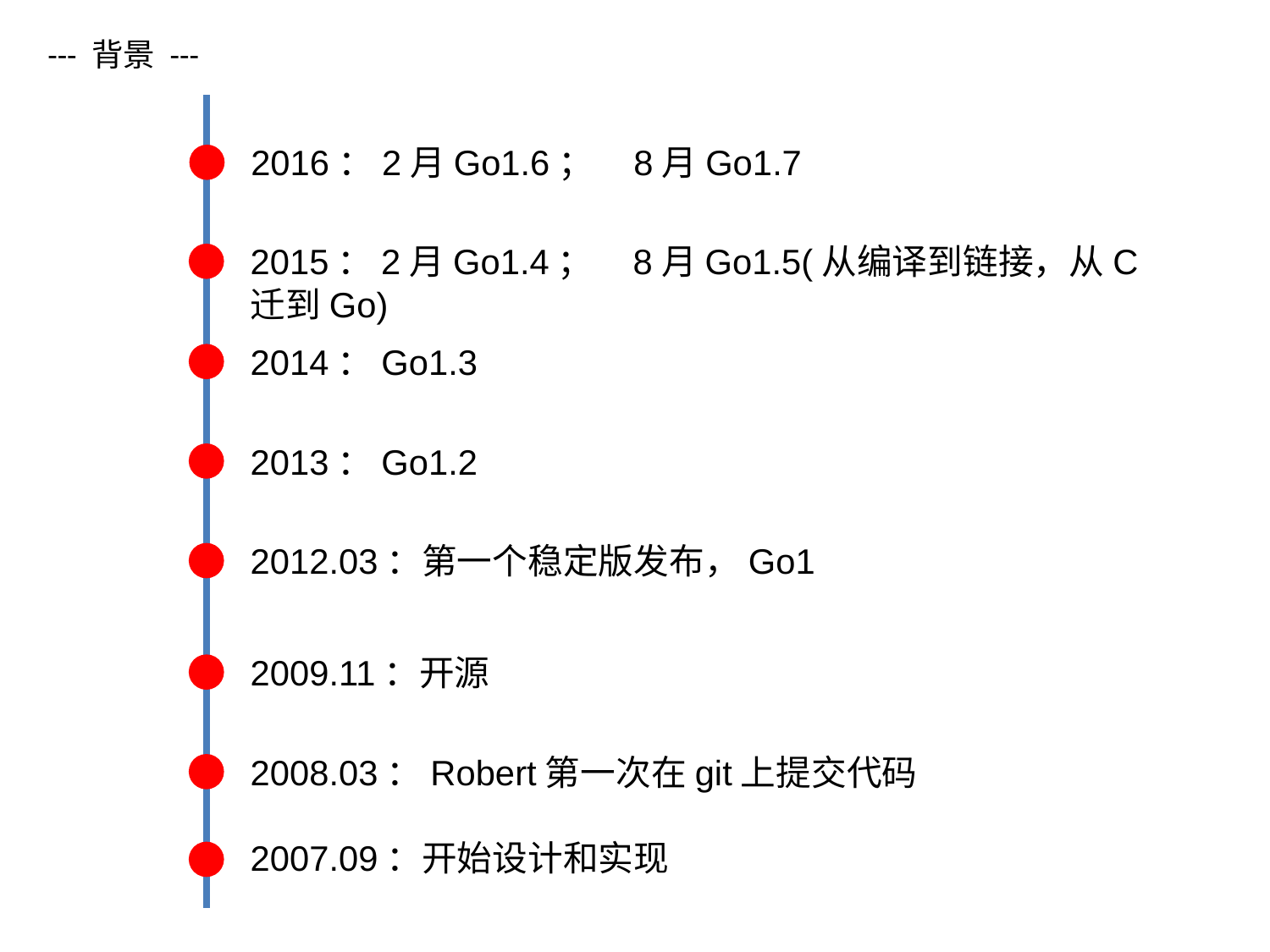

# --- 背景 ---
2007.09：开始设计和实现

2016：2月Go1.6；    8月Go1.7

2015：2月Go1.4；    8月Go1.5(从编译到链接，从C迁到Go)

2014：Go1.3

2013：Go1.2

2012.03：第一个稳定版发布，Go1

2009.11：开源

2008.03：Robert第一次在git上提交代码